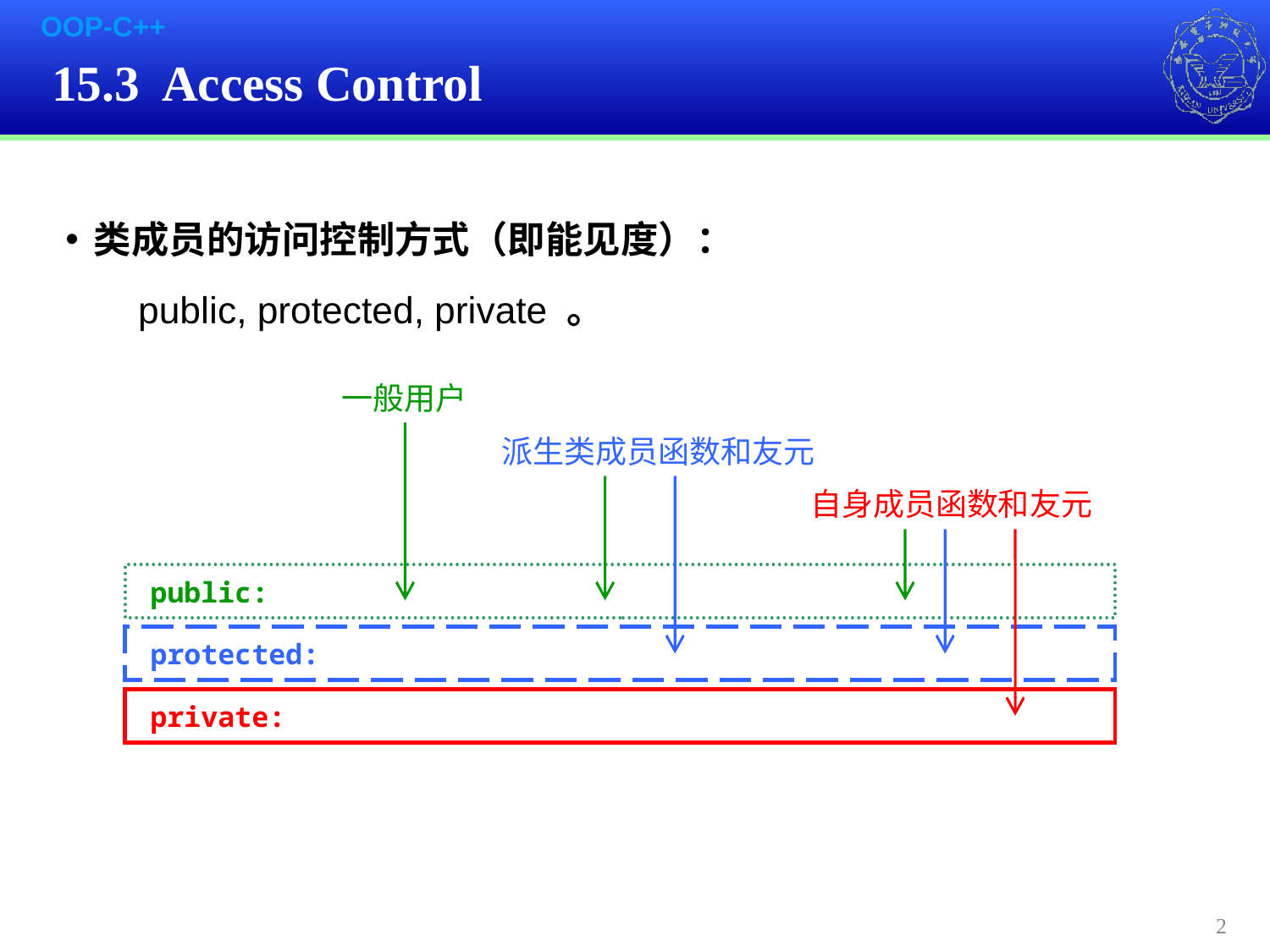

# 15.3  Access Control
类成员的访问控制方式（即能见度）：
       public, protected, private 。
一般用户

派生类成员函数和友元

自身成员函数和友元

  public:
  protected:
  private:
2